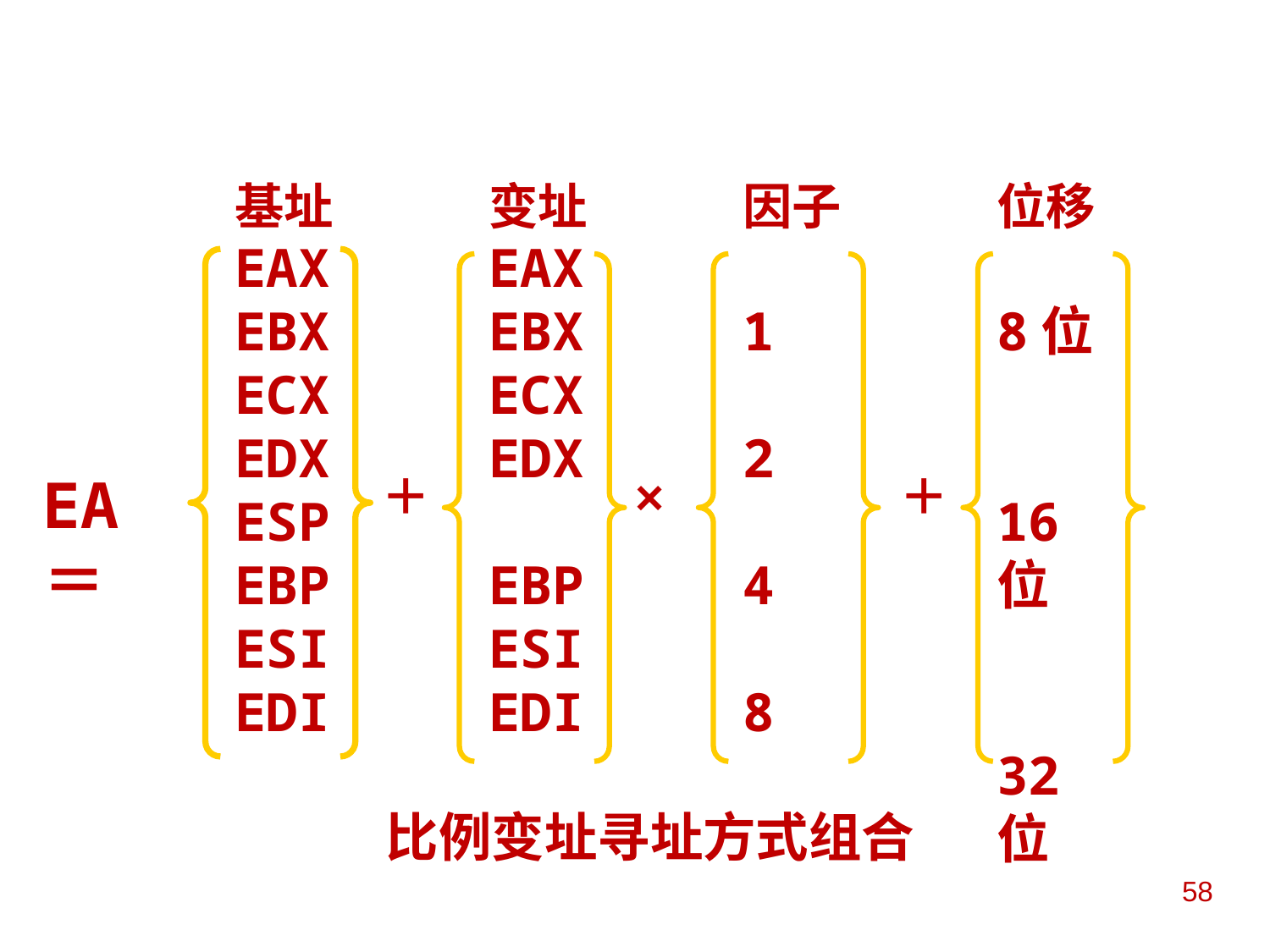

基址EAX
EBX
ECX
EDX
ESP
EBP
ESI
EDI

变址EAX
EBX
ECX
EDX

EBP
ESI
EDI

因子

1

2

4

8

位移

8位

16位

32位

EA＝
＋
×
＋
比例变址寻址方式组合
58